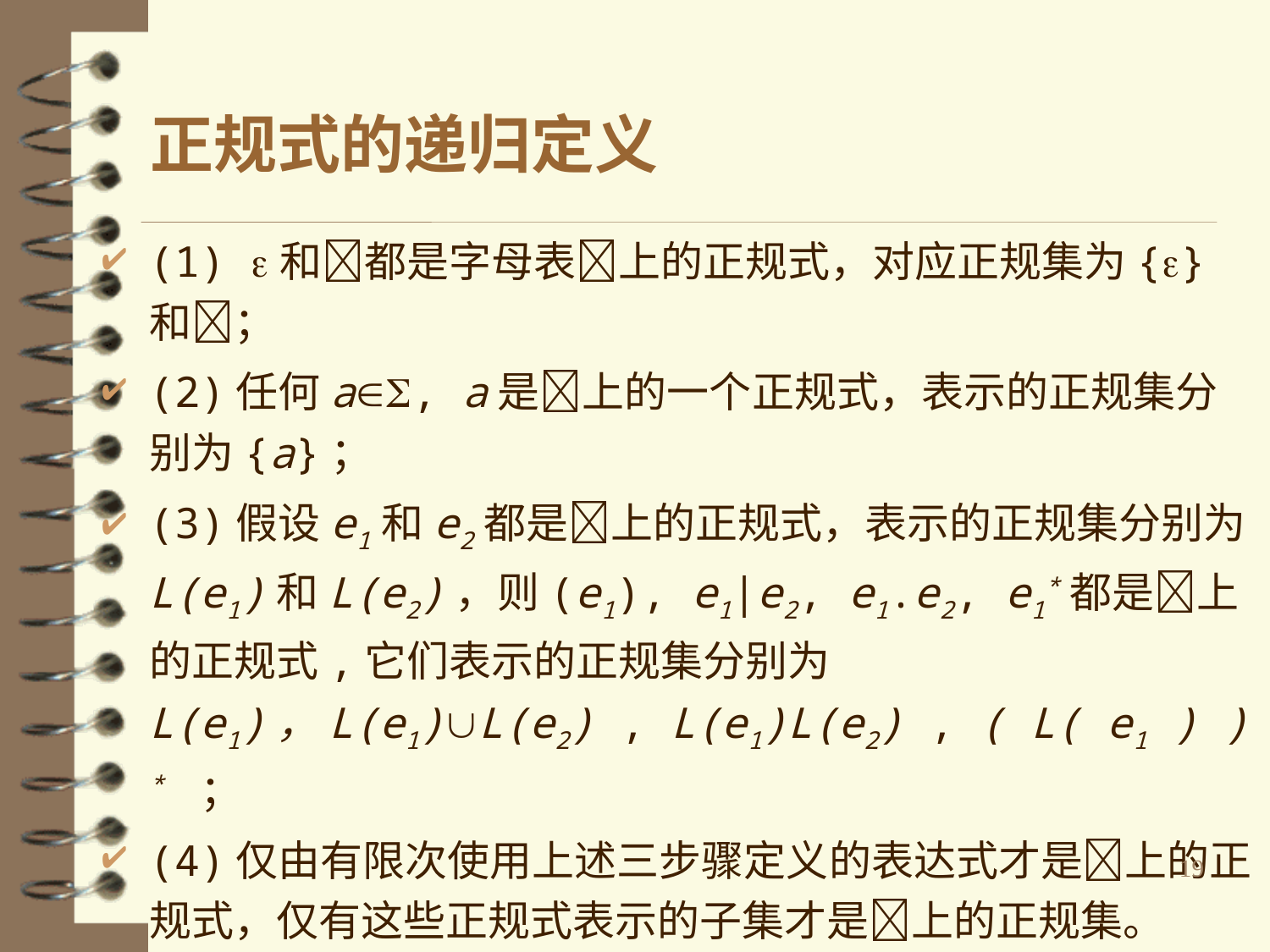

# 正规式的递归定义
(1) ε和Φ都是字母表Σ上的正规式，对应正规集为{ε}和Φ；
(2)任何a∈Σ, a是Σ上的一个正规式，表示的正规集分别为{a}；
(3)假设e1和e2都是Σ上的正规式，表示的正规集分别为L(e1)和L(e2)，则(e1), e1|e2, e1.e2, e1*都是Σ上的正规式,它们表示的正规集分别为L(e1)，L(e1)∪L(e2) , L(e1)L(e2) , ( L( e1 ) ) * ；
(4)仅由有限次使用上述三步骤定义的表达式才是Σ上的正规式，仅有这些正规式表示的子集才是Σ上的正规集。
* .  | 三个符号的优先级一次降低，都是左结合的
19